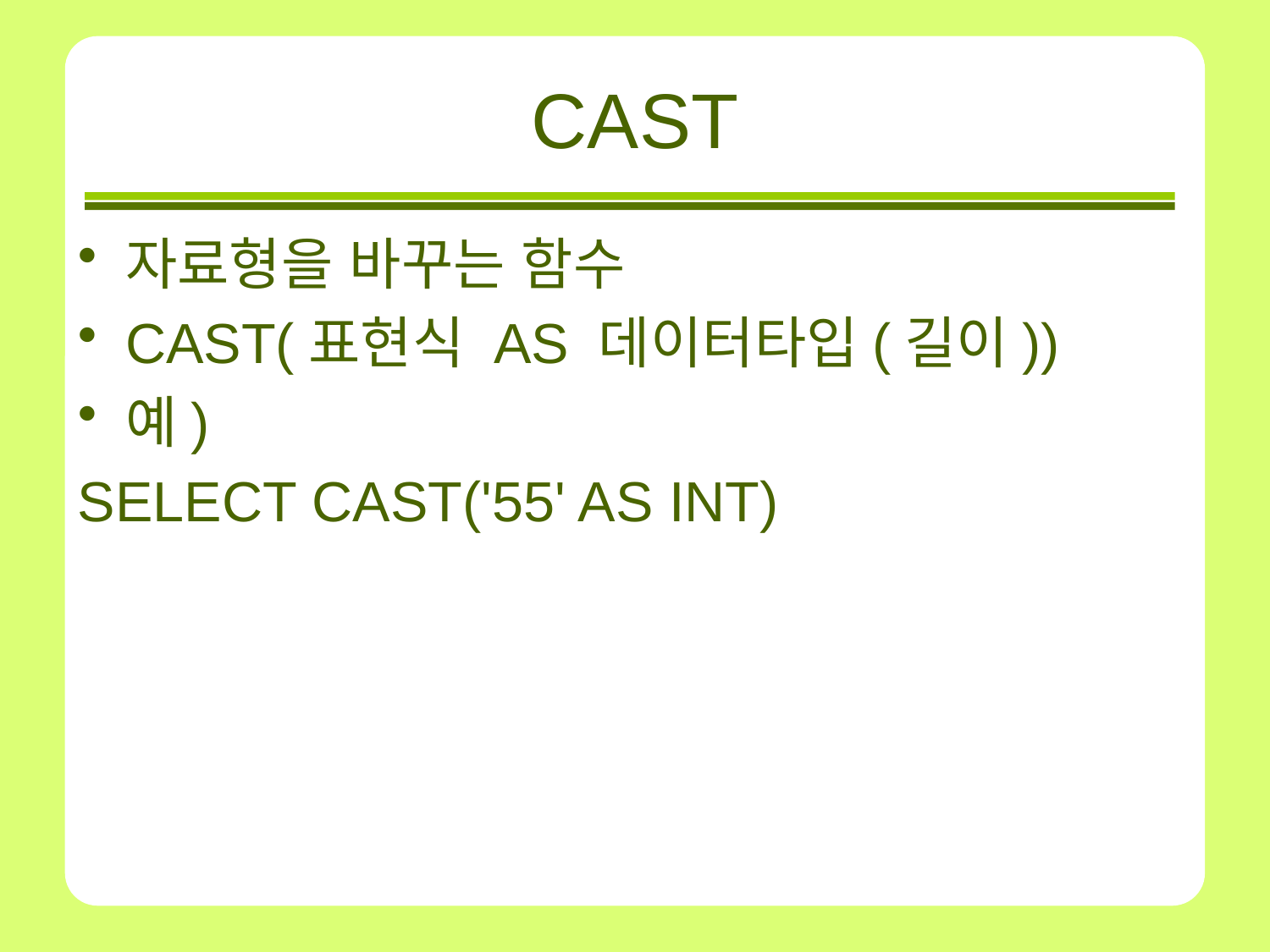

# CAST
자료형을 바꾸는 함수
CAST(표현식 AS 데이터타입(길이))
예)
SELECT CAST('55' AS INT)